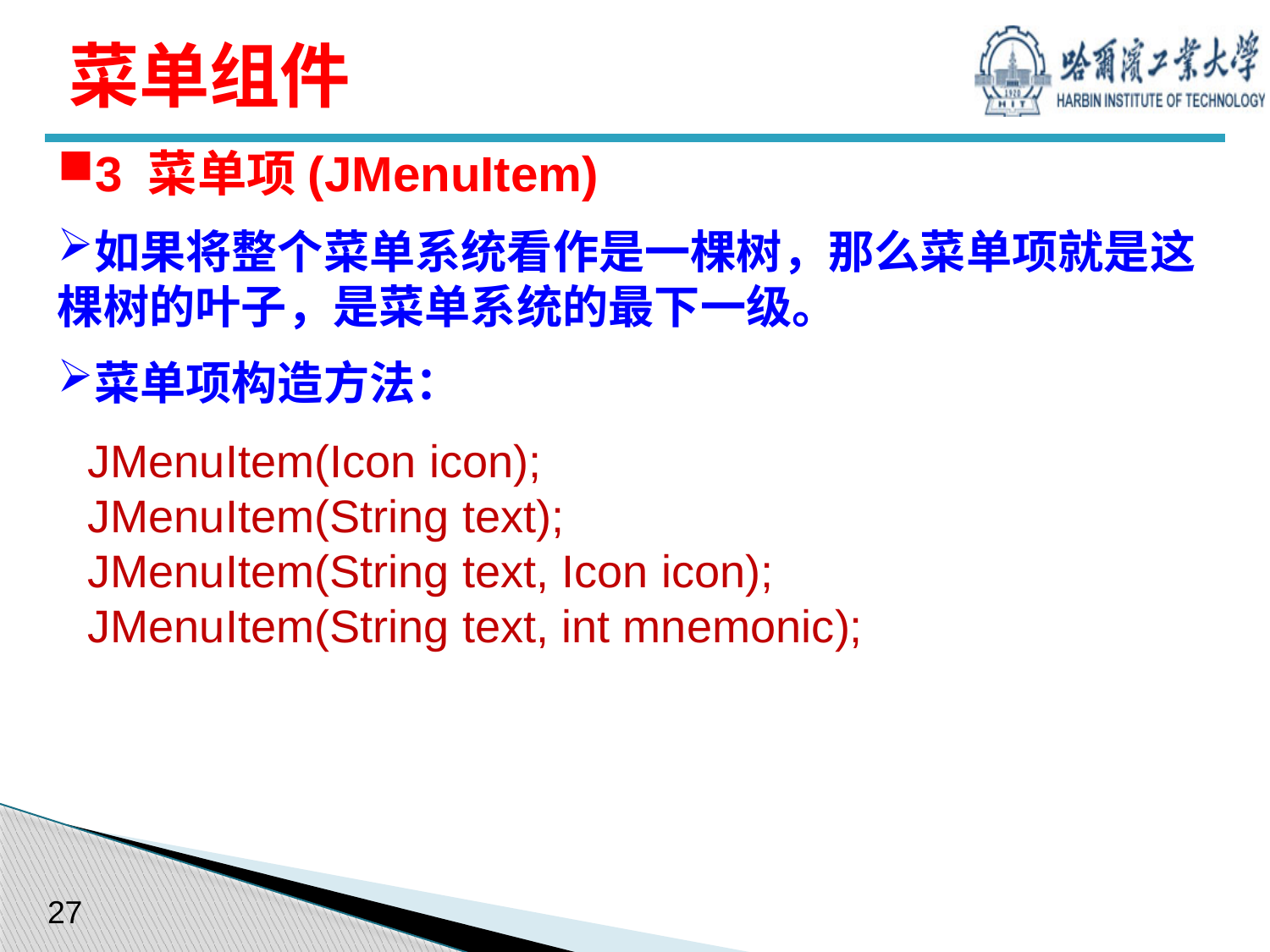

# 菜单组件
3 菜单项(JMenuItem)
如果将整个菜单系统看作是一棵树，那么菜单项就是这棵树的叶子，是菜单系统的最下一级。
菜单项构造方法：
JMenuItem(Icon icon);
JMenuItem(String text);
JMenuItem(String text, Icon icon);
JMenuItem(String text, int mnemonic);